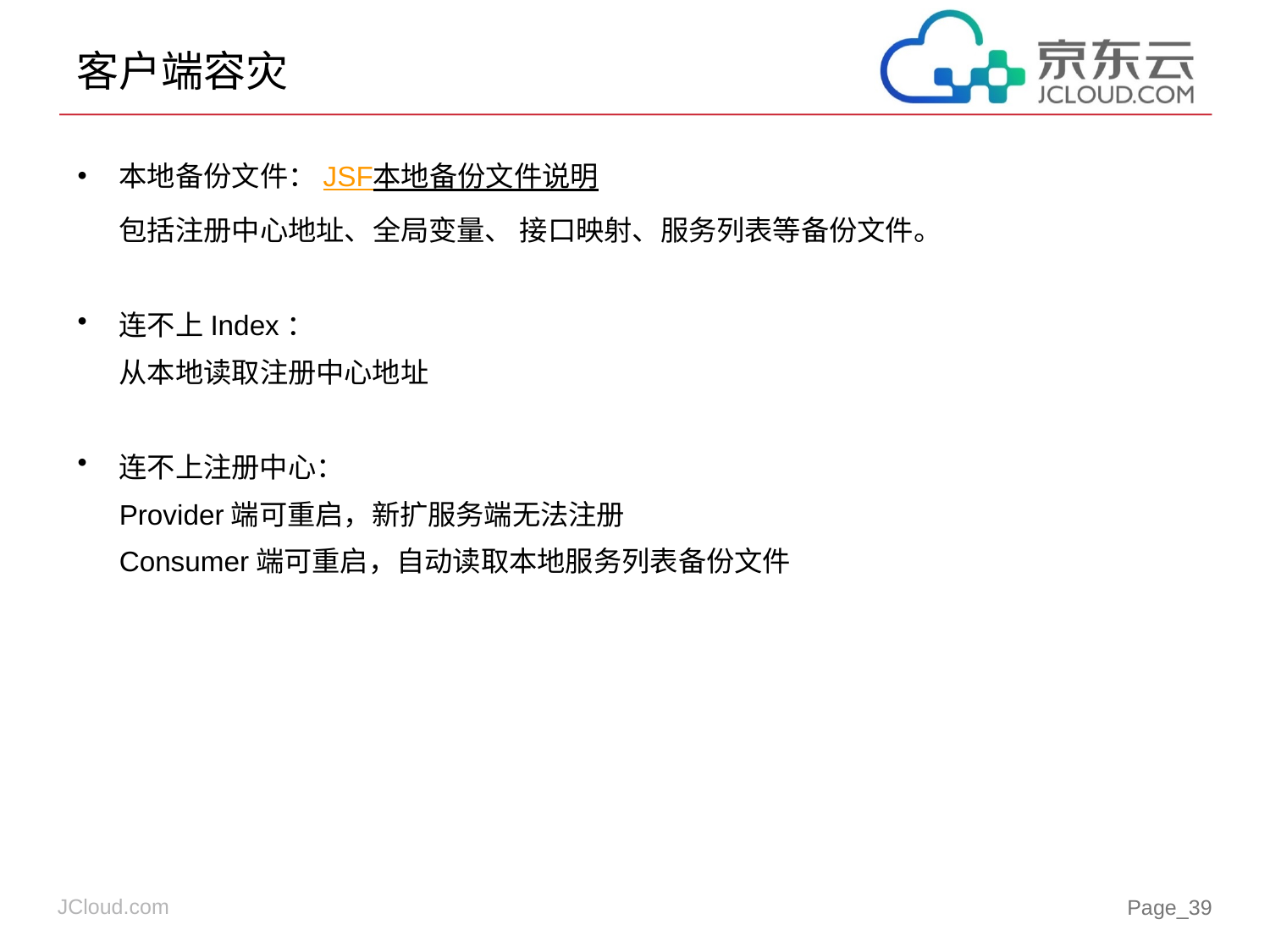

# 客户端容灾
本地备份文件：JSF本地备份文件说明
包括注册中心地址、全局变量、 接口映射、服务列表等备份文件。

连不上Index：
从本地读取注册中心地址

连不上注册中心：
Provider端可重启，新扩服务端无法注册
Consumer端可重启，自动读取本地服务列表备份文件
Page_39